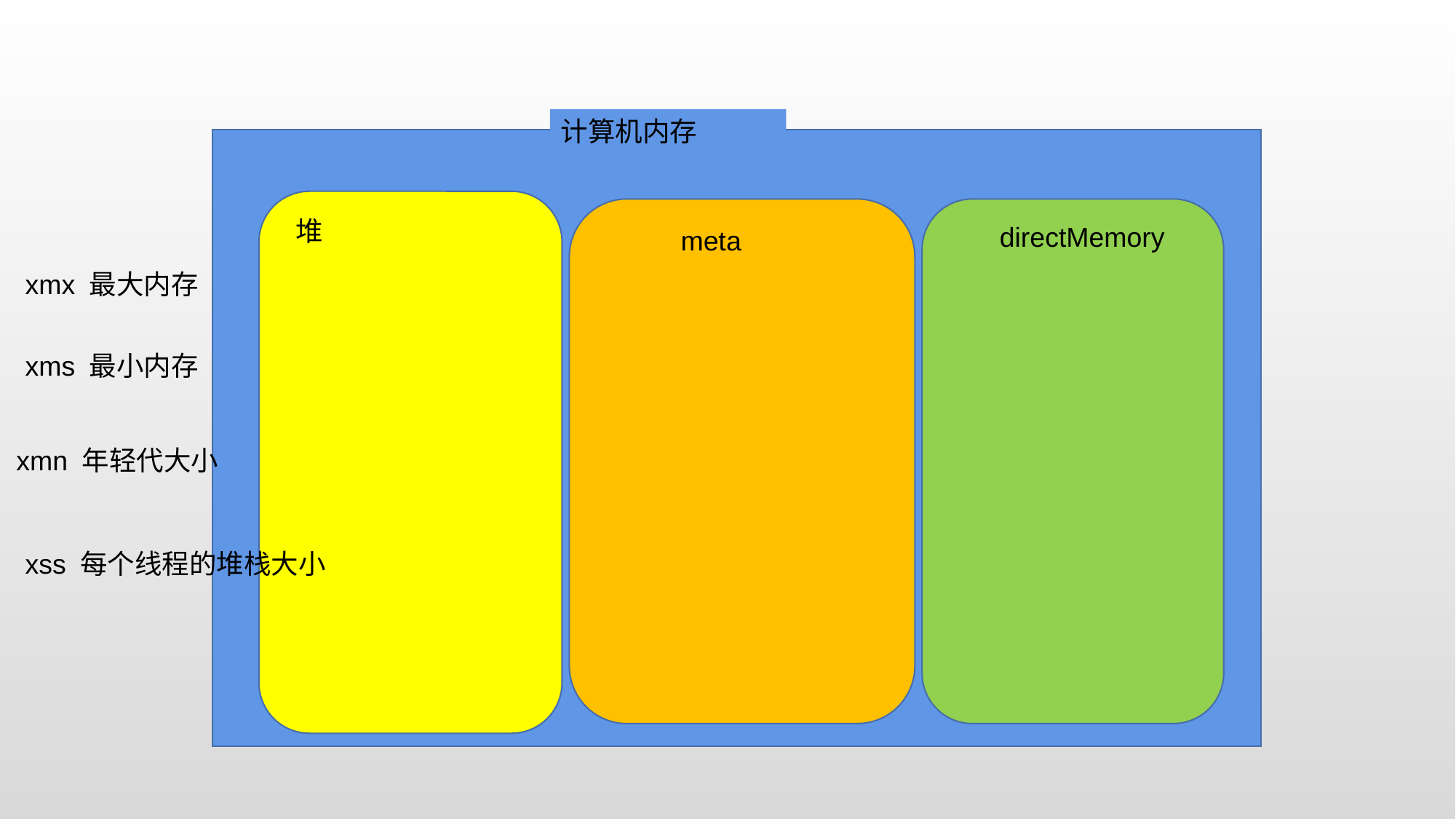

# 空白演示
计算机内存

堆
directMemory
meta
xmx 最大内存
xms 最小内存
单击输入您的封面副标题
xmn 年轻代大小
xss 每个线程的堆栈大小